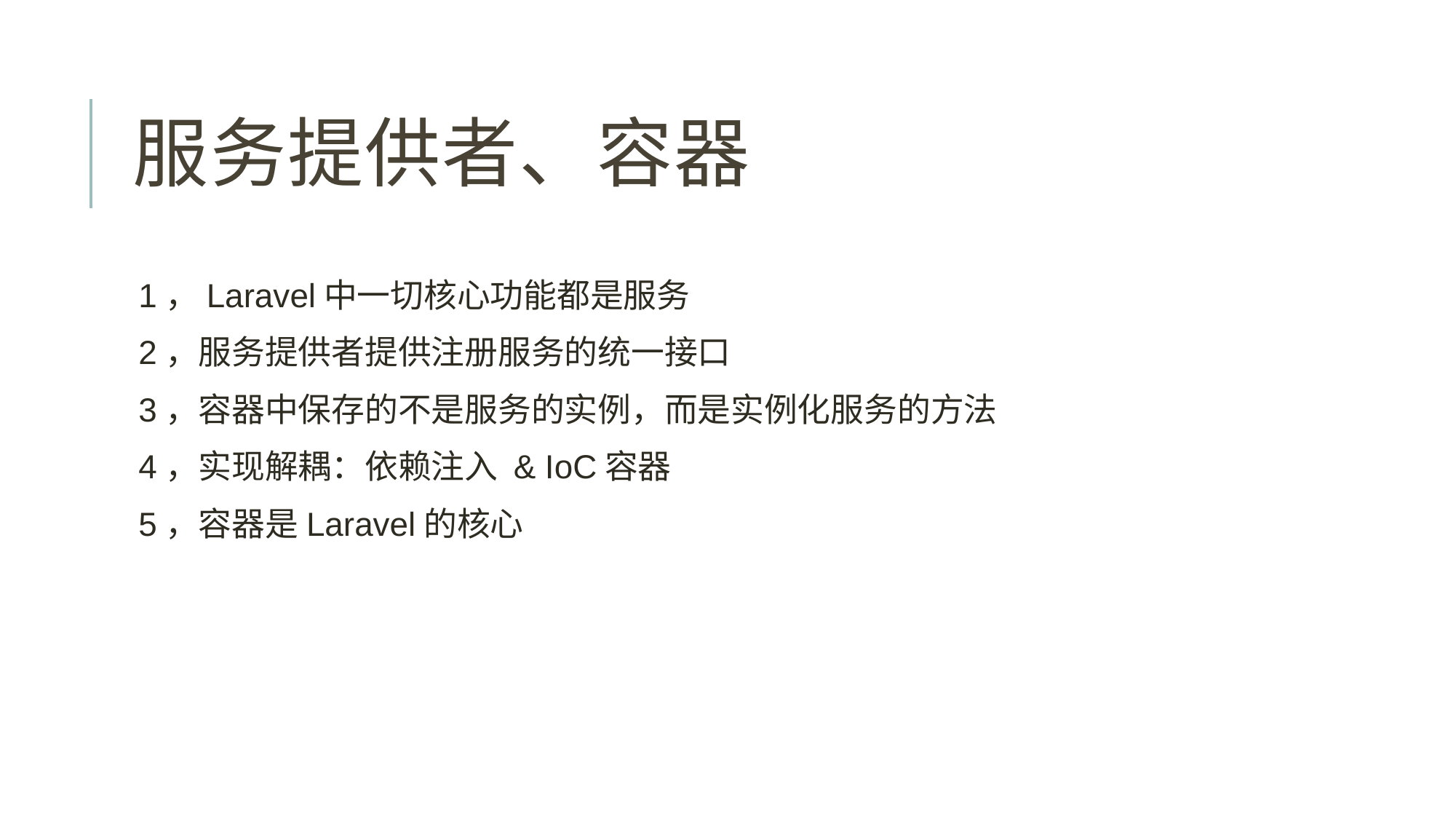

# 服务提供者、容器
1，Laravel中一切核心功能都是服务
2，服务提供者提供注册服务的统一接口
3，容器中保存的不是服务的实例，而是实例化服务的方法
4，实现解耦：依赖注入 & IoC容器
5，容器是Laravel的核心